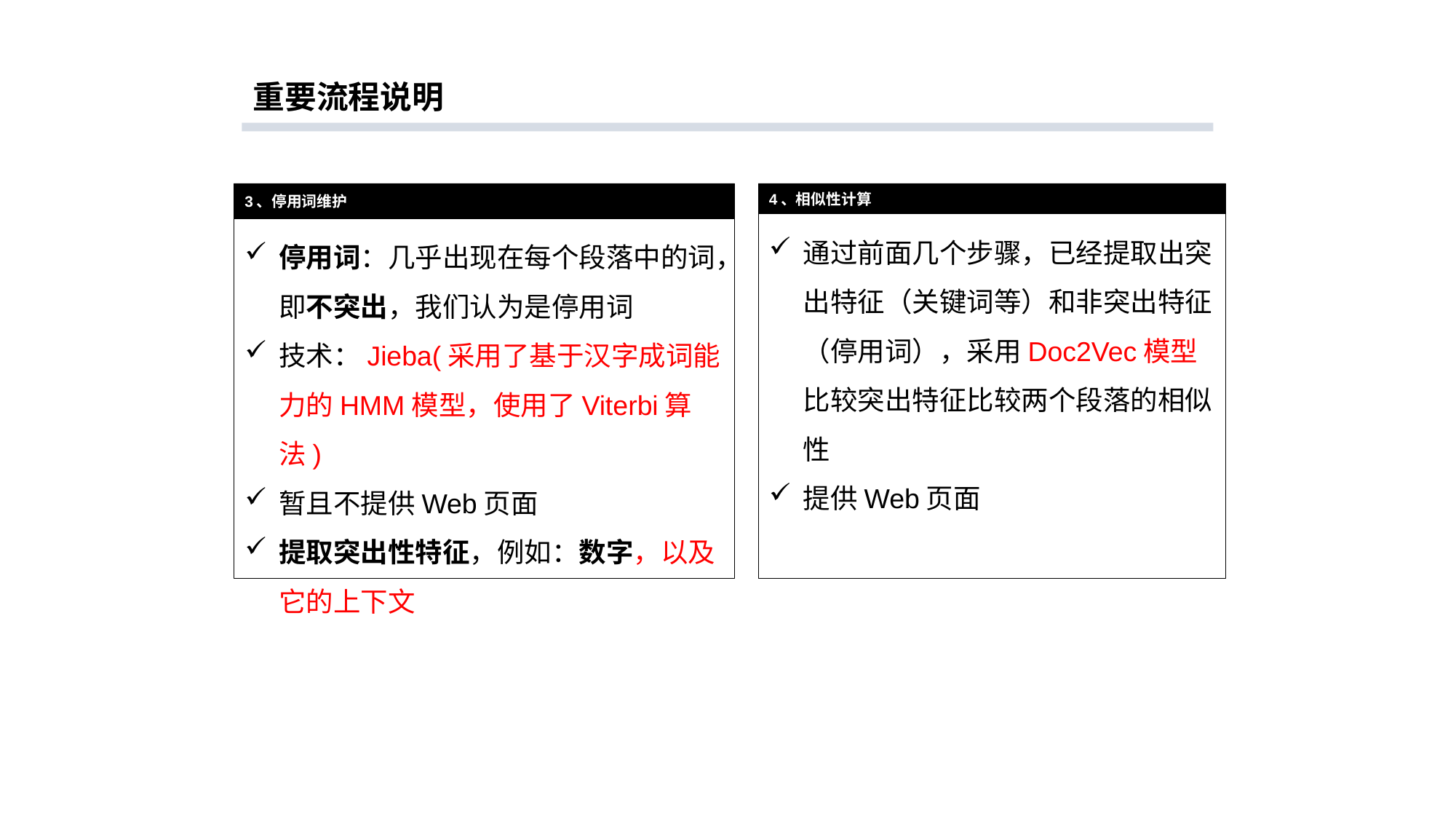

重要流程说明

4、相似性计算
通过前面几个步骤，已经提取出突出特征（关键词等）和非突出特征（停用词），采用Doc2Vec模型比较突出特征比较两个段落的相似性
提供Web页面

3、停用词维护
停用词：几乎出现在每个段落中的词，即不突出，我们认为是停用词
技术：Jieba(采用了基于汉字成词能力的HMM模型，使用了Viterbi算法)
暂且不提供Web页面
提取突出性特征，例如：数字，以及它的上下文